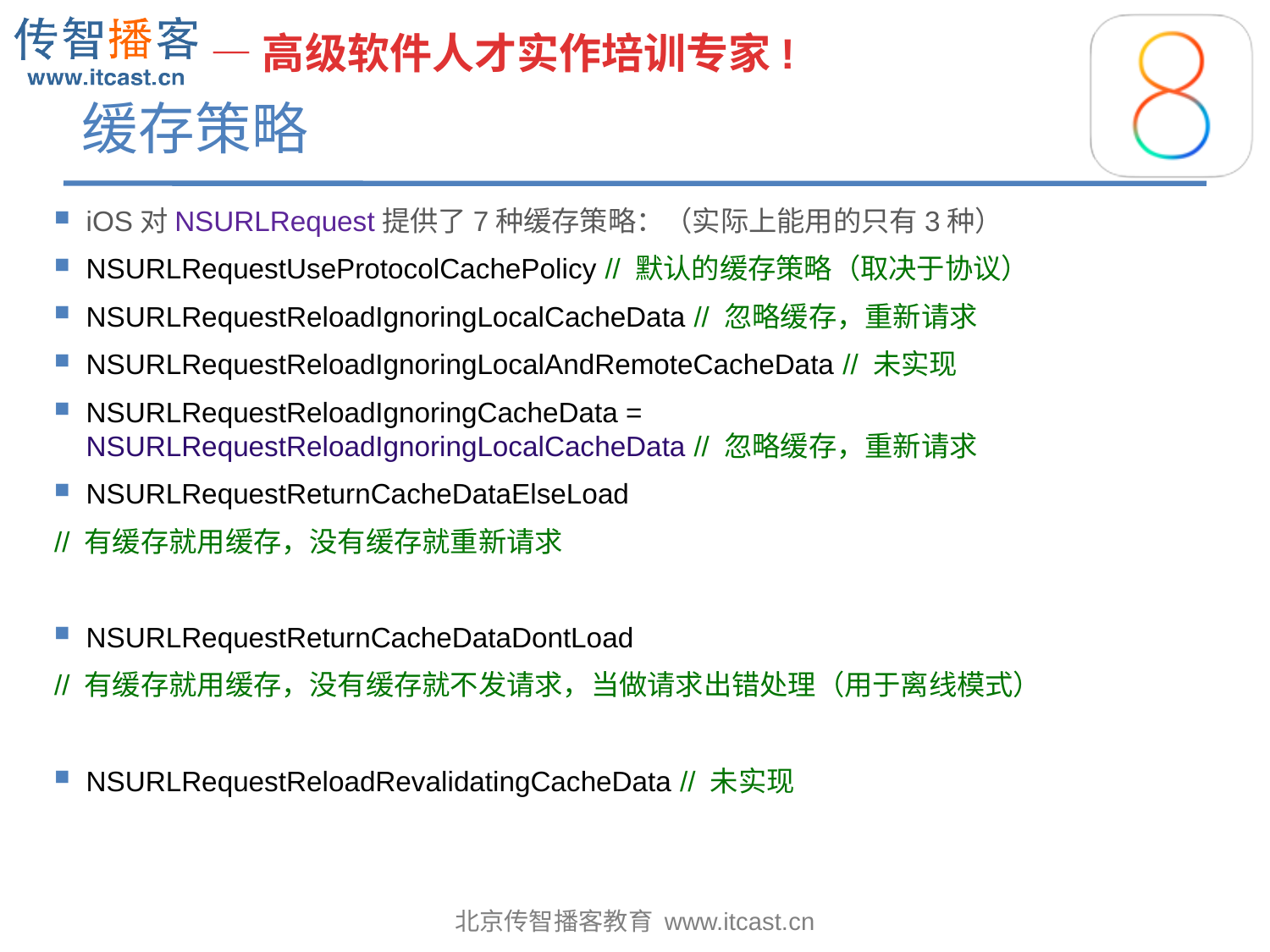

# 缓存策略
iOS对NSURLRequest提供了7种缓存策略：（实际上能用的只有3种）
NSURLRequestUseProtocolCachePolicy // 默认的缓存策略（取决于协议）
NSURLRequestReloadIgnoringLocalCacheData // 忽略缓存，重新请求
NSURLRequestReloadIgnoringLocalAndRemoteCacheData // 未实现
NSURLRequestReloadIgnoringCacheData = NSURLRequestReloadIgnoringLocalCacheData // 忽略缓存，重新请求
NSURLRequestReturnCacheDataElseLoad
// 有缓存就用缓存，没有缓存就重新请求

NSURLRequestReturnCacheDataDontLoad
// 有缓存就用缓存，没有缓存就不发请求，当做请求出错处理（用于离线模式）

NSURLRequestReloadRevalidatingCacheData // 未实现